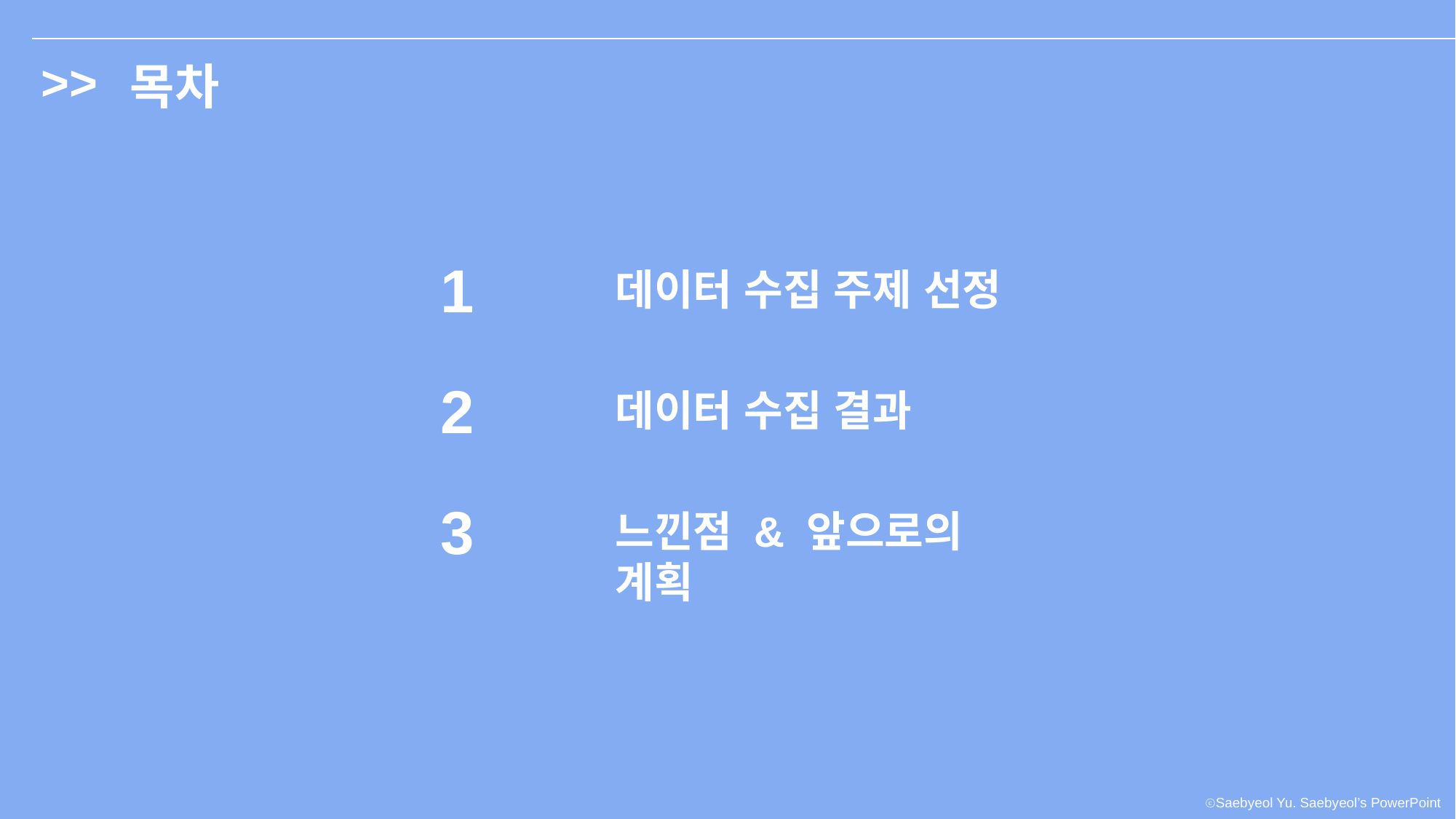

>>
목차
1
데이터 수집 주제 선정
2
데이터 수집 결과
3
느낀점 & 앞으로의 계획